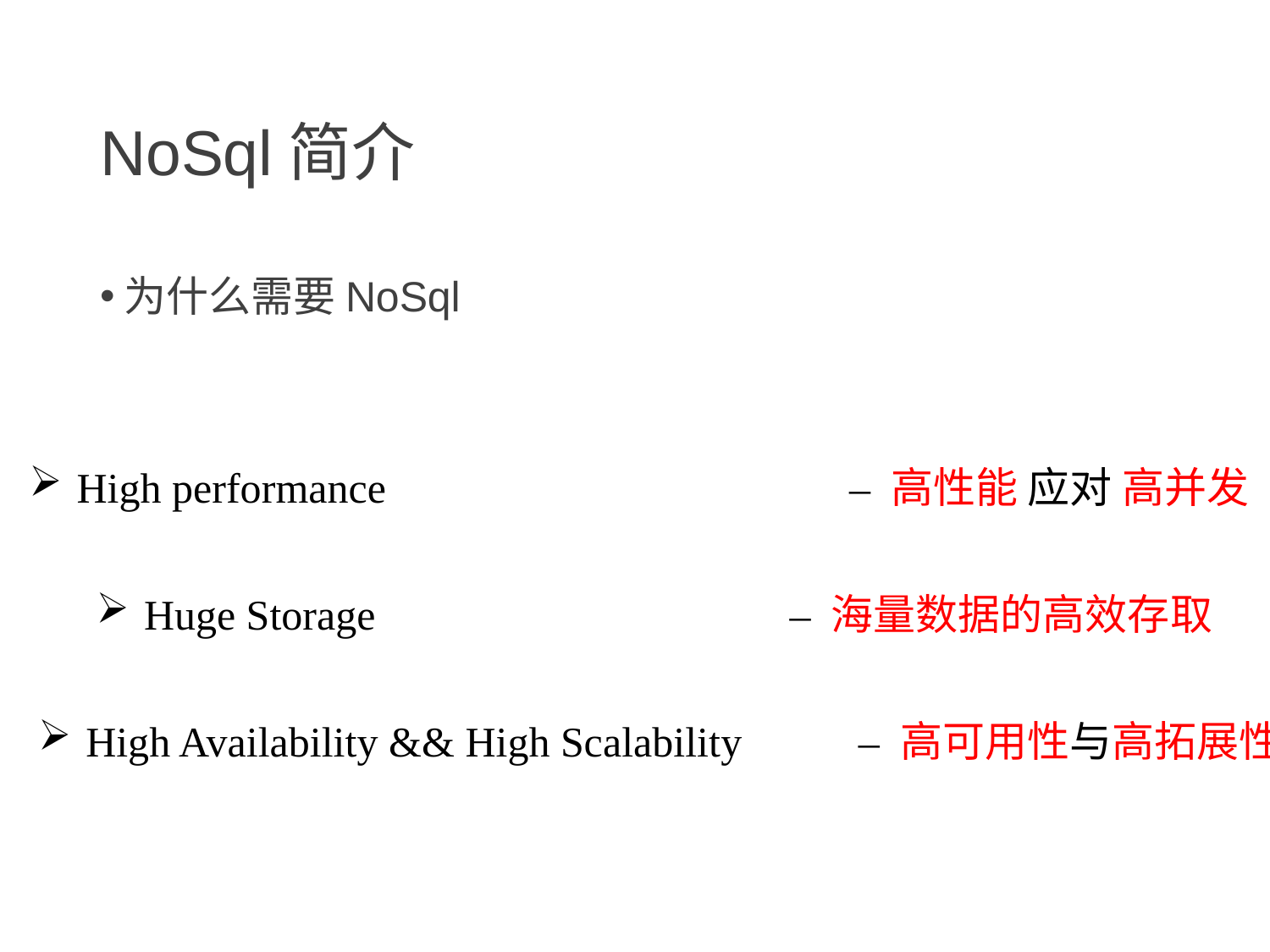

# NoSql简介
为什么需要NoSql
High performance 				 – 高性能 应对 高并发
Huge Storage 				 – 海量数据的高效存取
High Availability && High Scalability	 – 高可用性与高拓展性